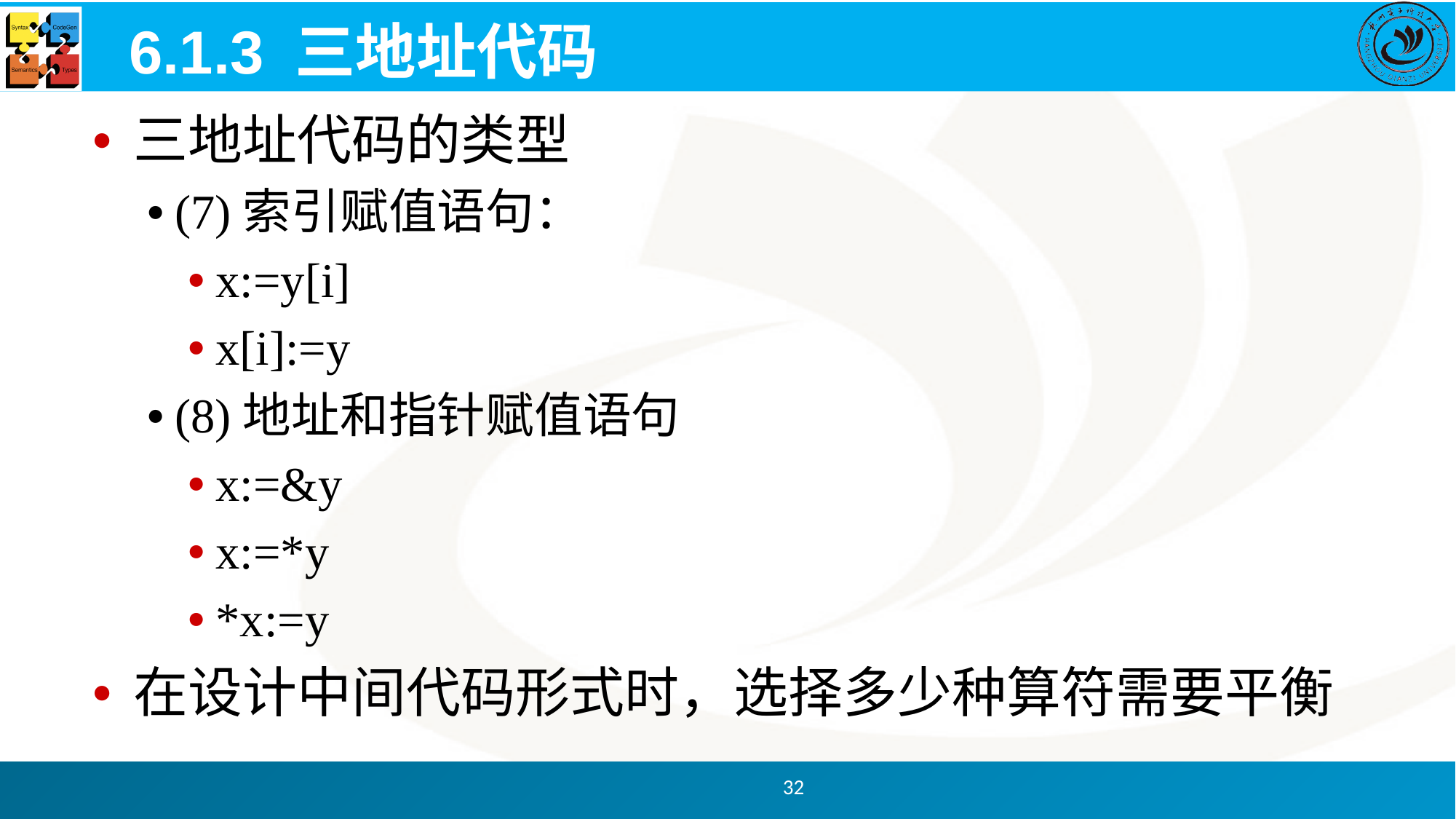

# 6.1.3 三地址代码
三地址代码的类型
(7)索引赋值语句：
x:=y[i]
x[i]:=y
(8)地址和指针赋值语句
x:=&y
x:=*y
*x:=y
在设计中间代码形式时，选择多少种算符需要平衡
32